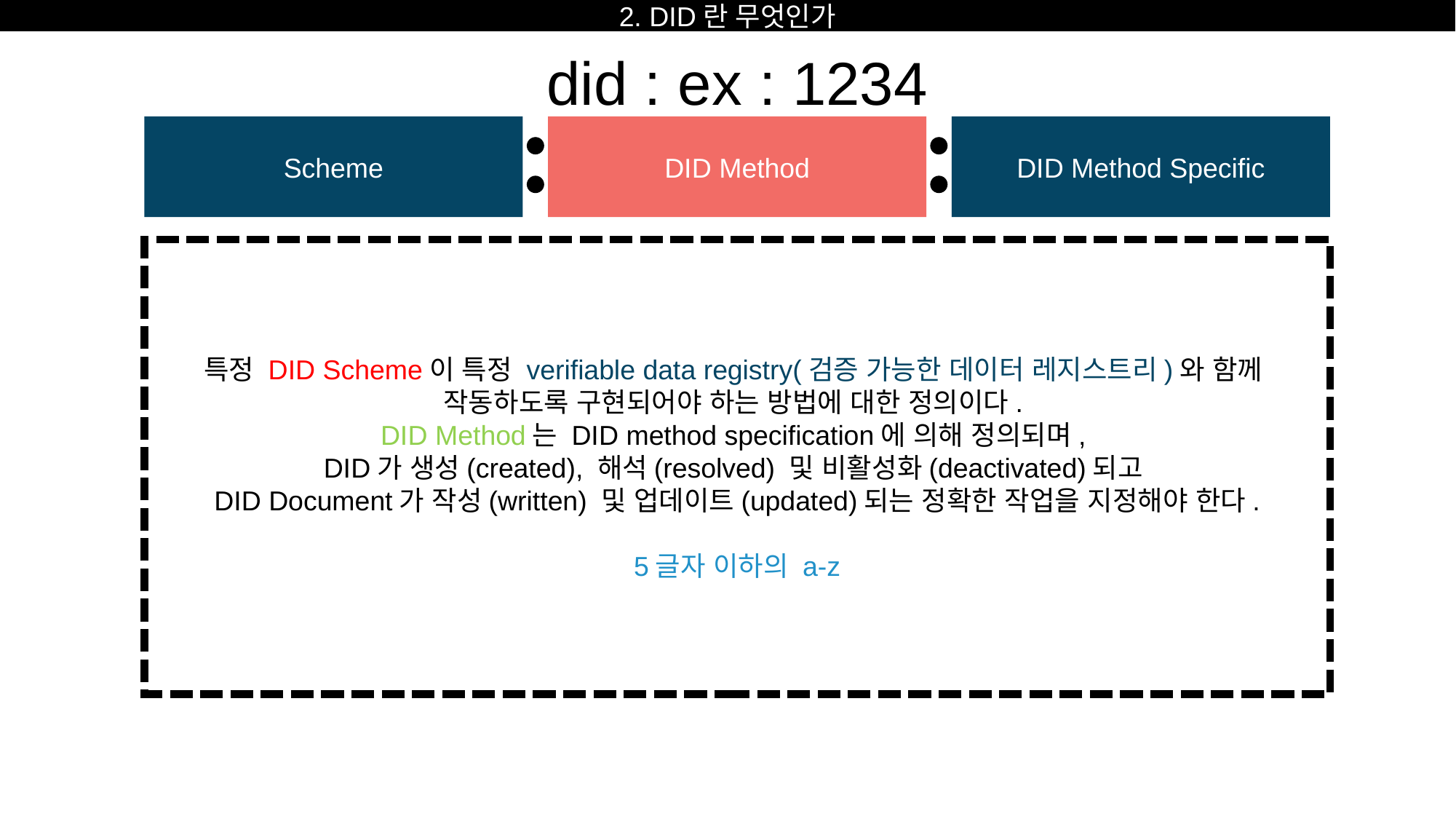

2. DID란 무엇인가
did : ex : 1234
Scheme
DID Method
DID Method Specific

특정 DID Scheme이 특정 verifiable data registry(검증 가능한 데이터 레지스트리)와 함께
작동하도록 구현되어야 하는 방법에 대한 정의이다.
DID Method는 DID method specification에 의해 정의되며,
DID가 생성(created), 해석(resolved) 및 비활성화(deactivated)되고
DID Document가 작성(written) 및 업데이트(updated)되는 정확한 작업을 지정해야 한다.

5글자 이하의 a-z